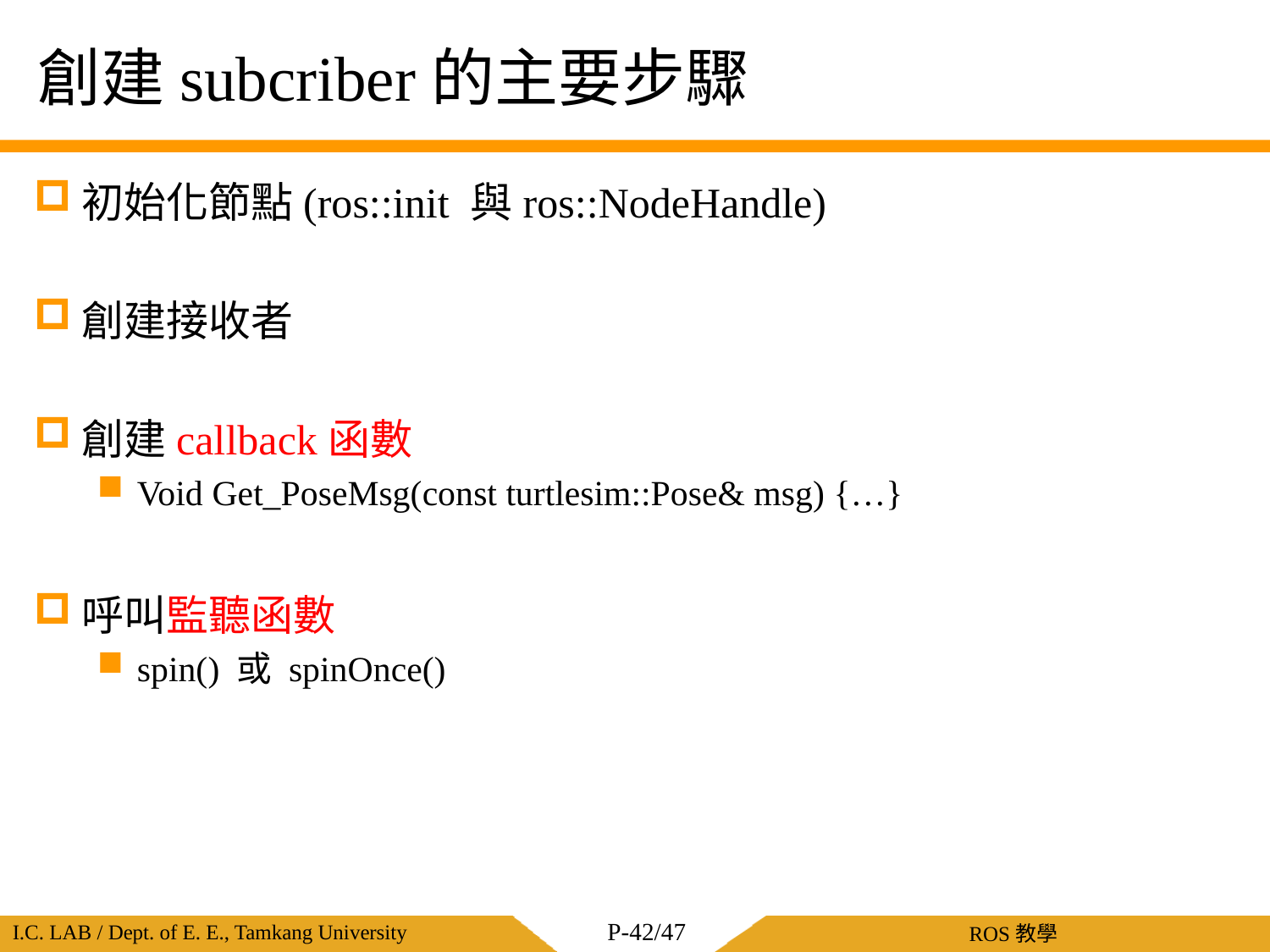

# 創建subcriber的主要步驟
初始化節點(ros::init 與ros::NodeHandle)

創建接收者

創建callback函數
Void Get_PoseMsg(const turtlesim::Pose& msg) {…}

呼叫監聽函數
spin() 或 spinOnce()